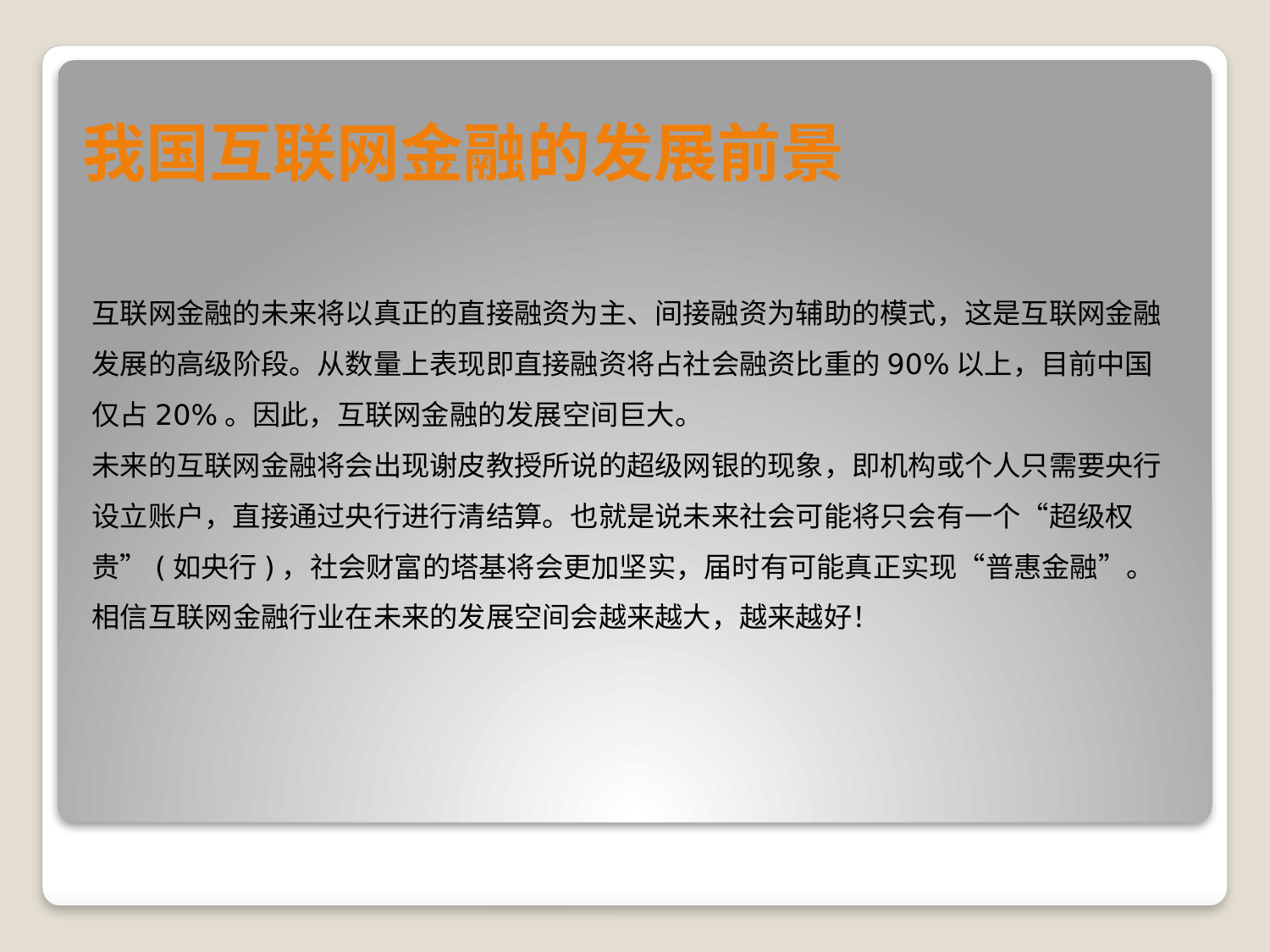

我国互联网金融的发展前景
互联网金融的未来将以真正的直接融资为主、间接融资为辅助的模式，这是互联网金融发展的高级阶段。从数量上表现即直接融资将占社会融资比重的90%以上，目前中国仅占20%。因此，互联网金融的发展空间巨大。
未来的互联网金融将会出现谢皮教授所说的超级网银的现象，即机构或个人只需要央行设立账户，直接通过央行进行清结算。也就是说未来社会可能将只会有一个“超级权贵”(如央行)，社会财富的塔基将会更加坚实，届时有可能真正实现“普惠金融”。相信互联网金融行业在未来的发展空间会越来越大，越来越好！